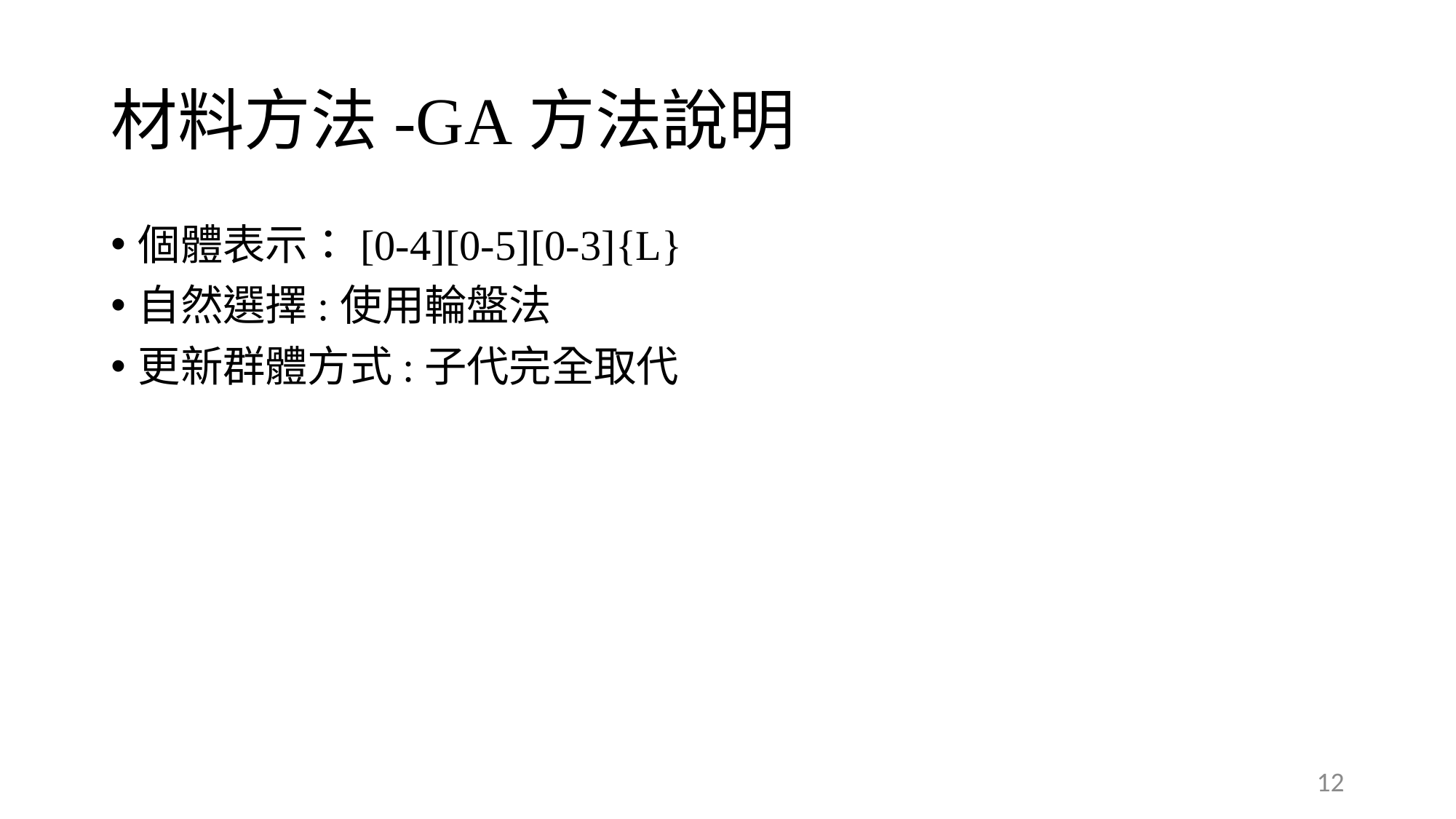

# 材料方法-GA方法說明
個體表示：[0-4][0-5][0-3]{L}
自然選擇:使用輪盤法
更新群體方式:子代完全取代

12